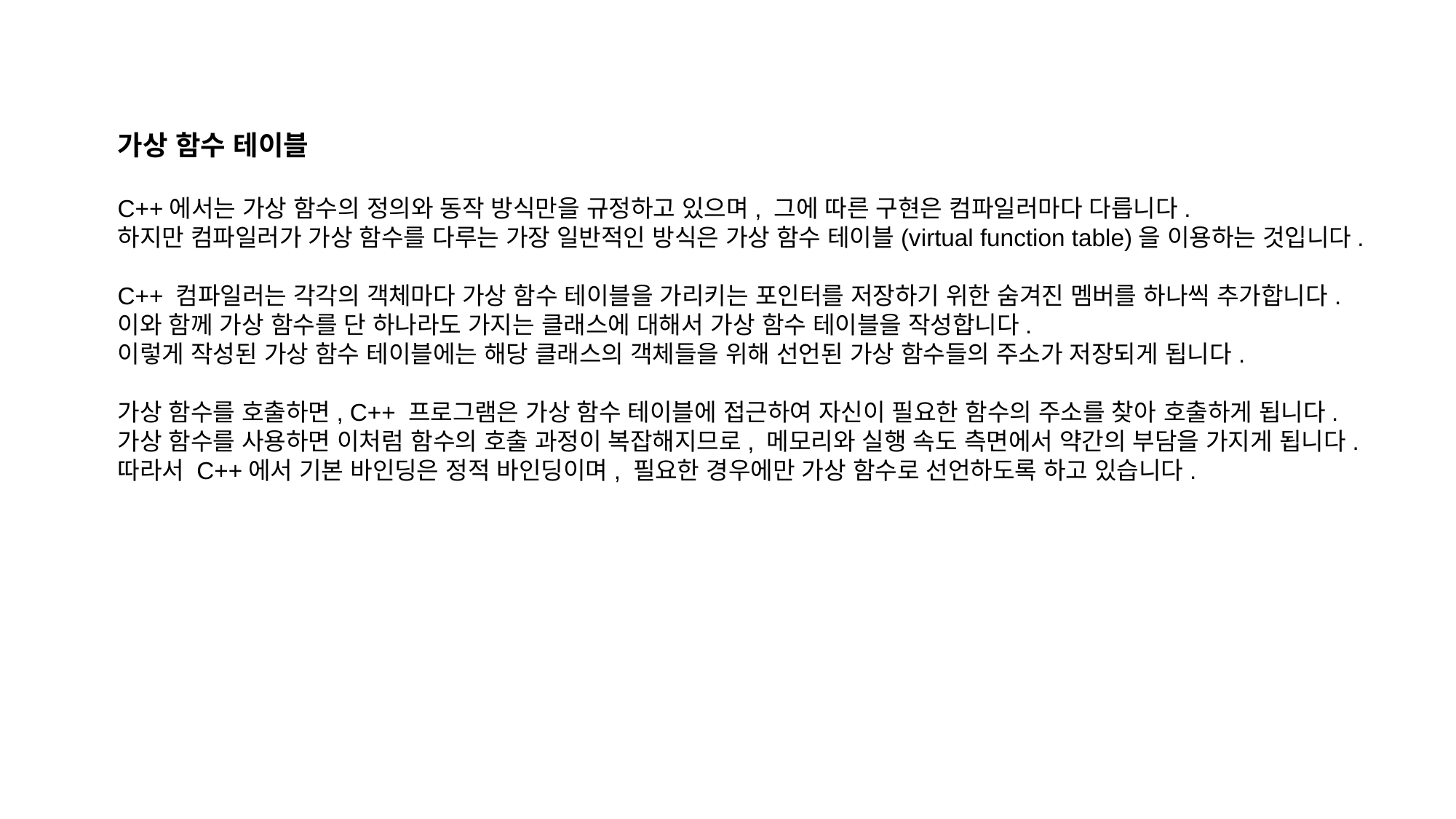

가상 함수 테이블

C++에서는 가상 함수의 정의와 동작 방식만을 규정하고 있으며, 그에 따른 구현은 컴파일러마다 다릅니다.
하지만 컴파일러가 가상 함수를 다루는 가장 일반적인 방식은 가상 함수 테이블(virtual function table)을 이용하는 것입니다.

C++ 컴파일러는 각각의 객체마다 가상 함수 테이블을 가리키는 포인터를 저장하기 위한 숨겨진 멤버를 하나씩 추가합니다.
이와 함께 가상 함수를 단 하나라도 가지는 클래스에 대해서 가상 함수 테이블을 작성합니다.
이렇게 작성된 가상 함수 테이블에는 해당 클래스의 객체들을 위해 선언된 가상 함수들의 주소가 저장되게 됩니다.

가상 함수를 호출하면, C++ 프로그램은 가상 함수 테이블에 접근하여 자신이 필요한 함수의 주소를 찾아 호출하게 됩니다.
가상 함수를 사용하면 이처럼 함수의 호출 과정이 복잡해지므로, 메모리와 실행 속도 측면에서 약간의 부담을 가지게 됩니다.
따라서 C++에서 기본 바인딩은 정적 바인딩이며, 필요한 경우에만 가상 함수로 선언하도록 하고 있습니다.